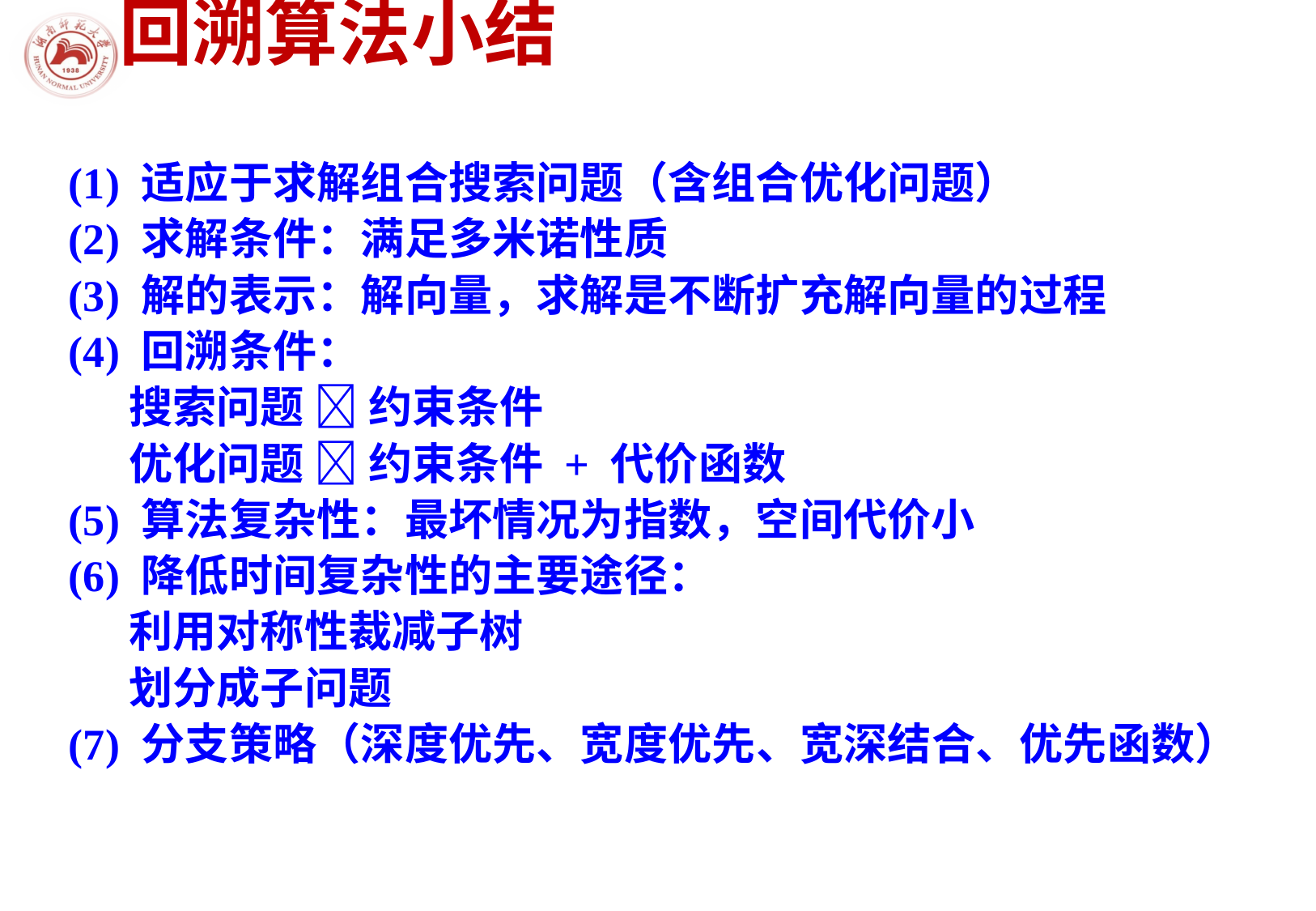

回溯算法小结
(1) 适应于求解组合搜索问题（含组合优化问题）
(2) 求解条件：满足多米诺性质
(3) 解的表示：解向量，求解是不断扩充解向量的过程
(4) 回溯条件：
     搜索问题 − 约束条件
     优化问题 − 约束条件 + 代价函数
(5) 算法复杂性：最坏情况为指数，空间代价小
(6) 降低时间复杂性的主要途径：
     利用对称性裁减子树
     划分成子问题
(7) 分支策略（深度优先、宽度优先、宽深结合、优先函数）